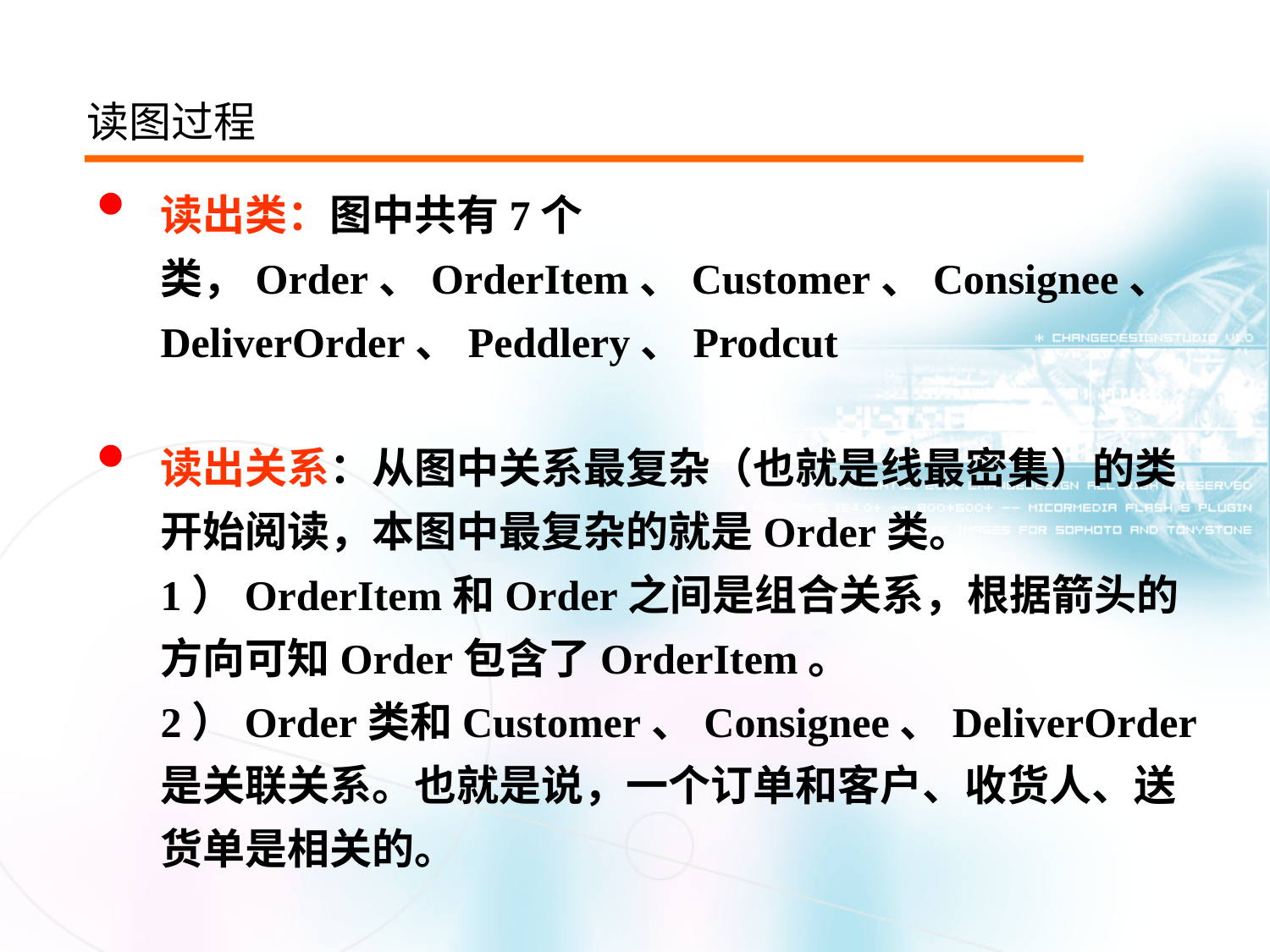

读图过程
读出类：图中共有7个类，Order、OrderItem、Customer、Consignee、DeliverOrder、Peddlery、Prodcut

读出关系：从图中关系最复杂（也就是线最密集）的类开始阅读，本图中最复杂的就是Order类。
1）OrderItem和Order之间是组合关系，根据箭头的方向可知Order包含了OrderItem。
2）Order类和Customer、Consignee、DeliverOrder是关联关系。也就是说，一个订单和客户、收货人、送货单是相关的。